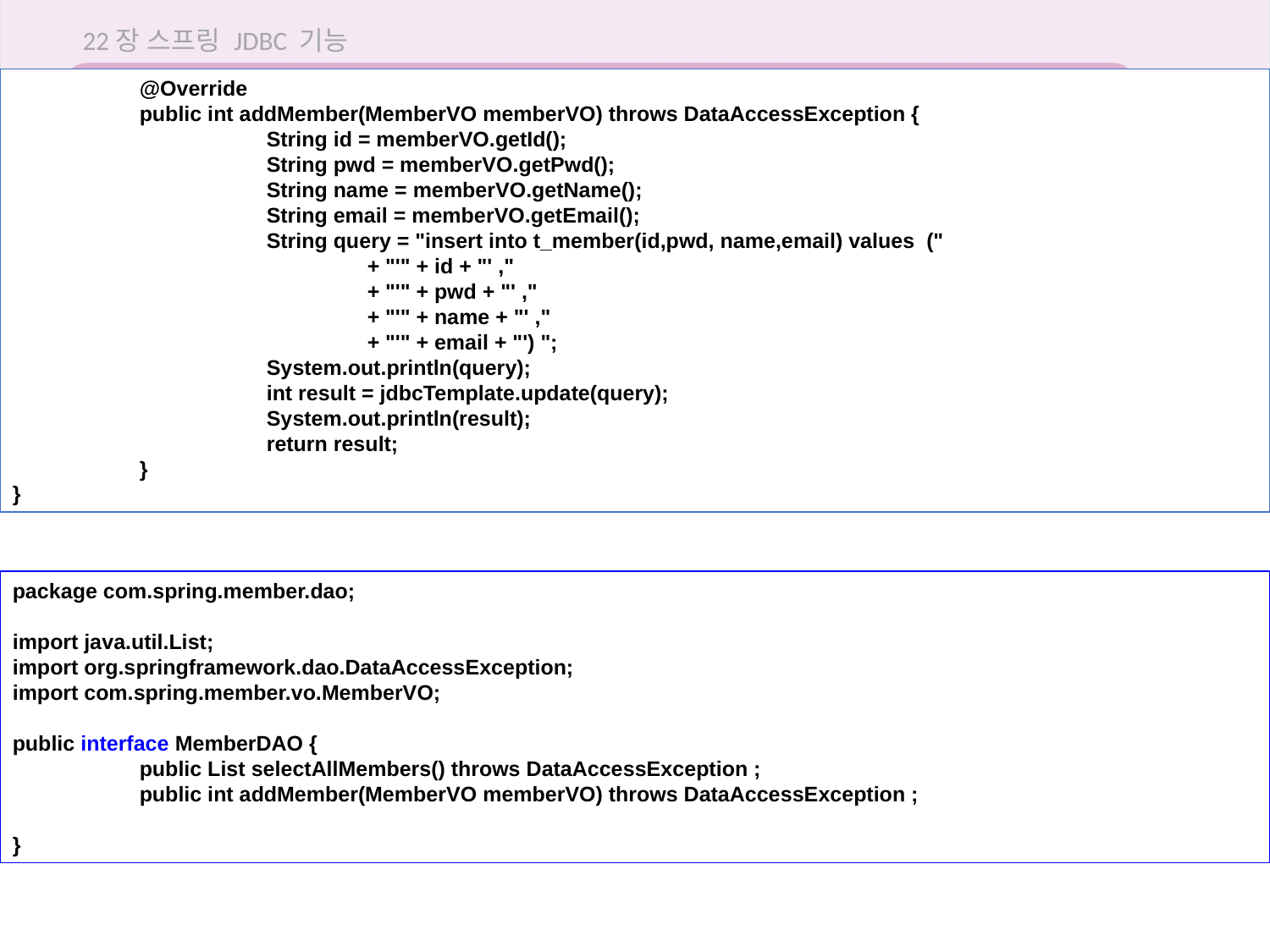

22장 스프링 JDBC 기능
	@Override
	public int addMember(MemberVO memberVO) throws DataAccessException {
		String id = memberVO.getId();
		String pwd = memberVO.getPwd();
		String name = memberVO.getName();
		String email = memberVO.getEmail();
		String query = "insert into t_member(id,pwd, name,email) values  ("
		                 + "'" + id + "' ,"
	 	                 + "'" + pwd + "' ,"
		                 + "'" + name + "' ,"
		                 + "'" + email + "') ";
		System.out.println(query);
		int result = jdbcTemplate.update(query);
		System.out.println(result);
		return result;
	}
}
22.2 JdbcTemplate 클래스 이용해 회원 정보 조회
package com.spring.member.dao;

import java.util.List;
import org.springframework.dao.DataAccessException;
import com.spring.member.vo.MemberVO;

public interface MemberDAO {
	public List selectAllMembers() throws DataAccessException ;
	public int addMember(MemberVO memberVO) throws DataAccessException ;

}